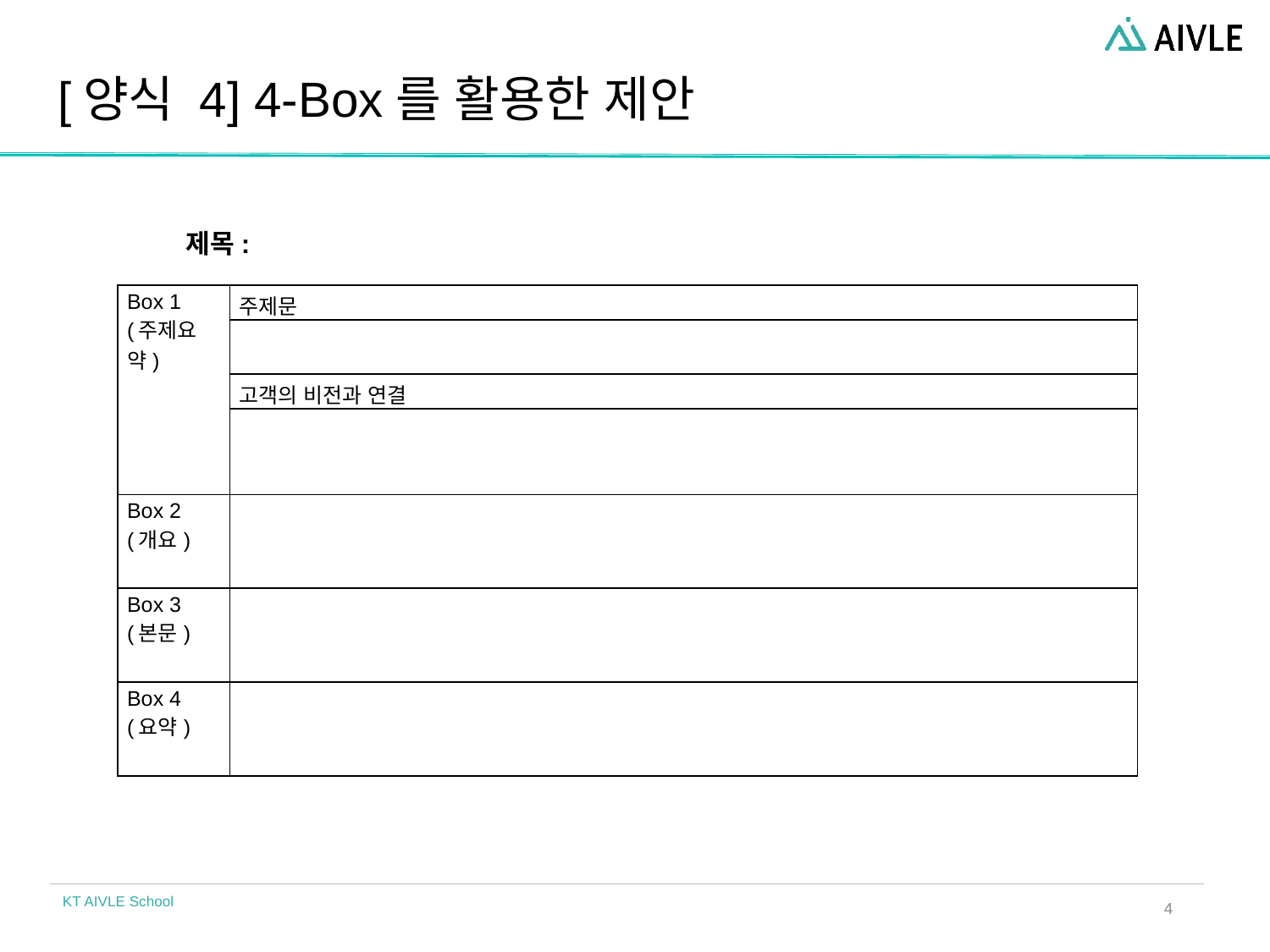

# [양식 4] 4-Box를 활용한 제안
제목:
| Box 1 (주제요약) | 주제문 |
| --- | --- |
|  |  |
|  | 고객의 비전과 연결 |
|  |  |
| Box 2 (개요) |  |
| Box 3 (본문) |  |
| Box 4 (요약) |  |